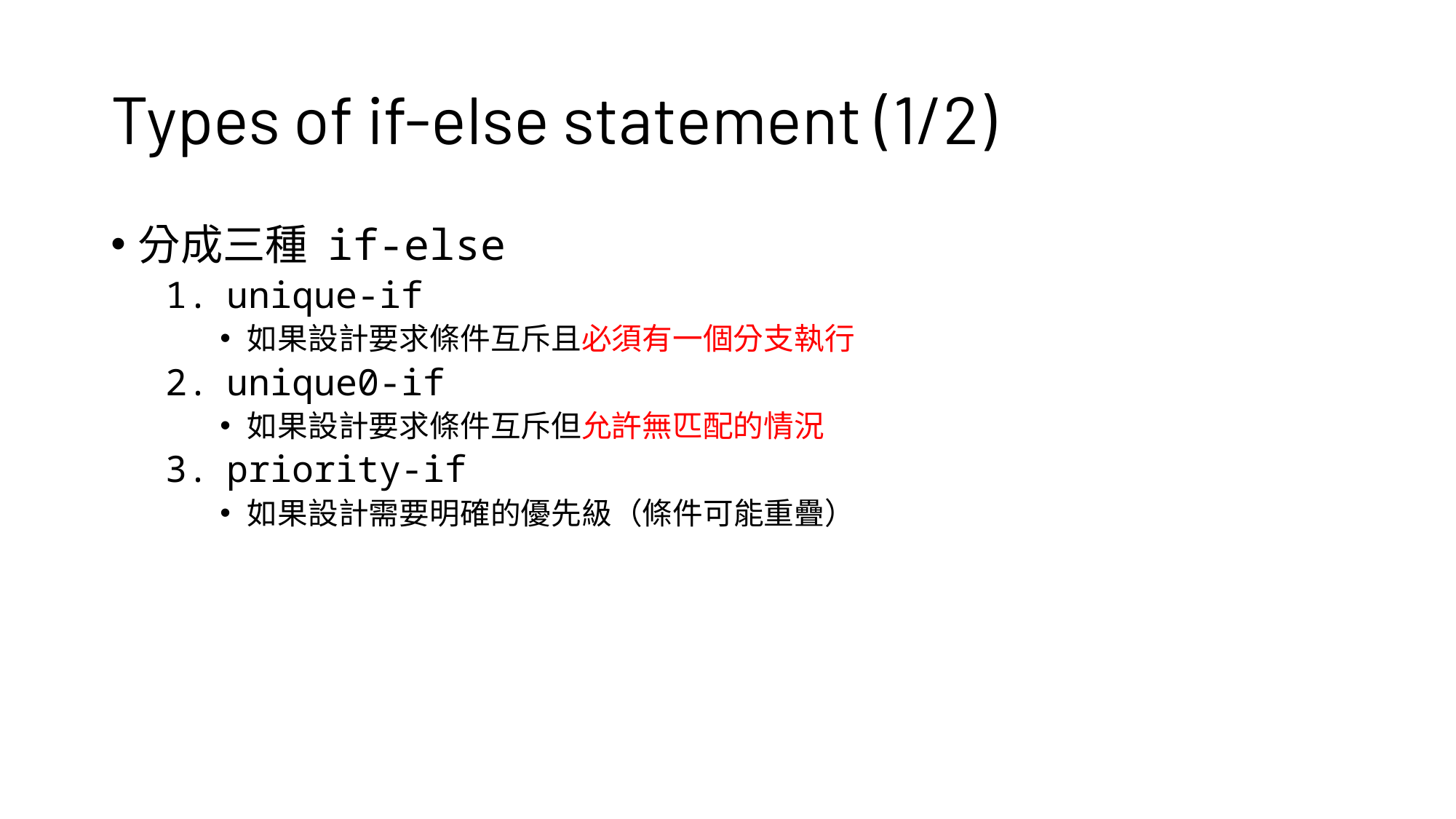

# Types of if-else statement (1/2)
分成三種 if-else
unique-if
如果設計要求條件互斥且必須有一個分支執行
unique0-if
如果設計要求條件互斥但允許無匹配的情況
priority-if
如果設計需要明確的優先級（條件可能重疊）